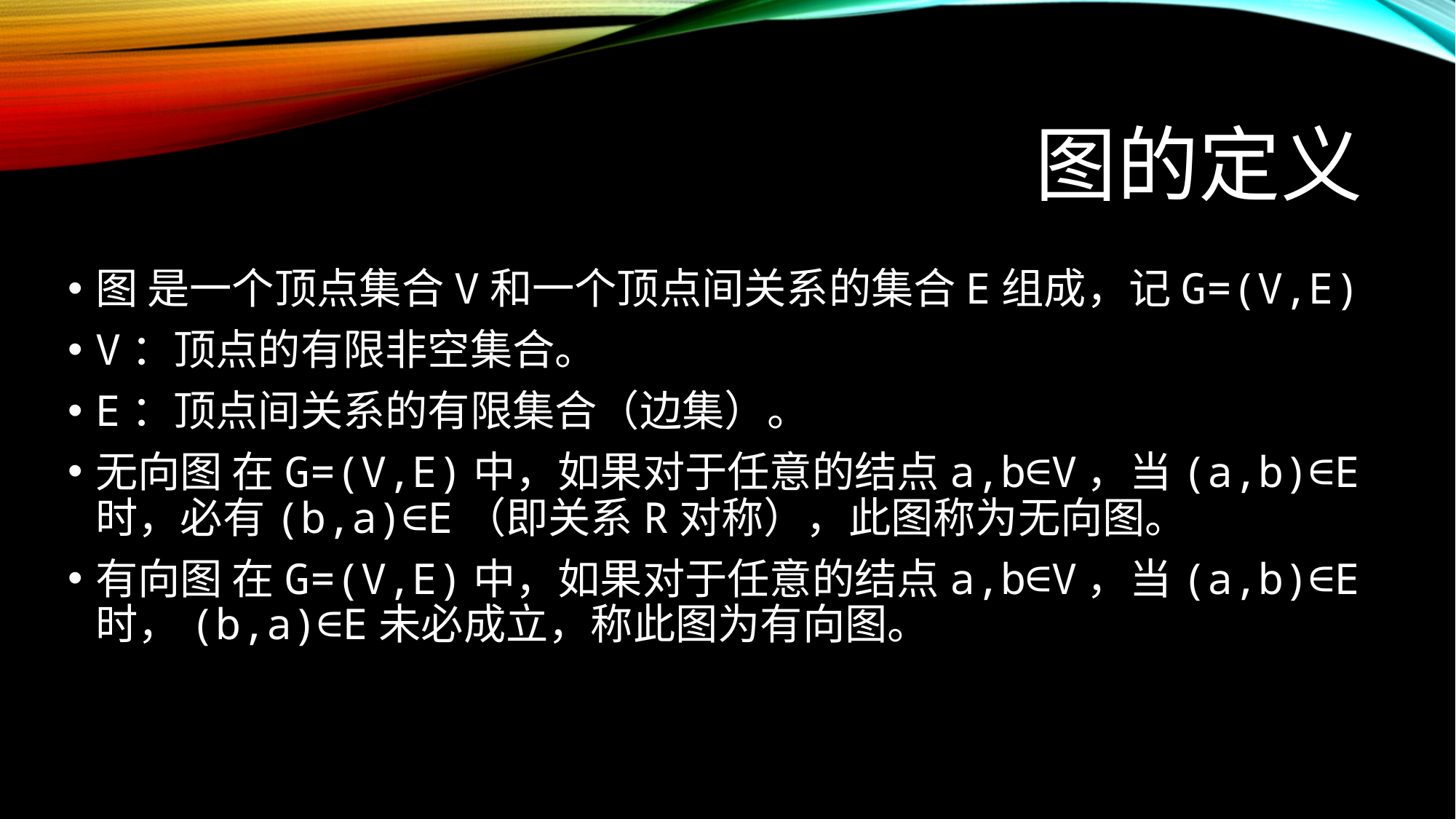

# 图的定义
图 是一个顶点集合V和一个顶点间关系的集合E组成，记G=(V,E)
V：顶点的有限非空集合。
E：顶点间关系的有限集合（边集）。
无向图 在G=(V,E)中，如果对于任意的结点a,b∈V，当(a,b)∈E时，必有(b,a)∈E（即关系R对称），此图称为无向图。
有向图 在G=(V,E)中，如果对于任意的结点a,b∈V，当(a,b)∈E时，(b,a)∈E未必成立，称此图为有向图。